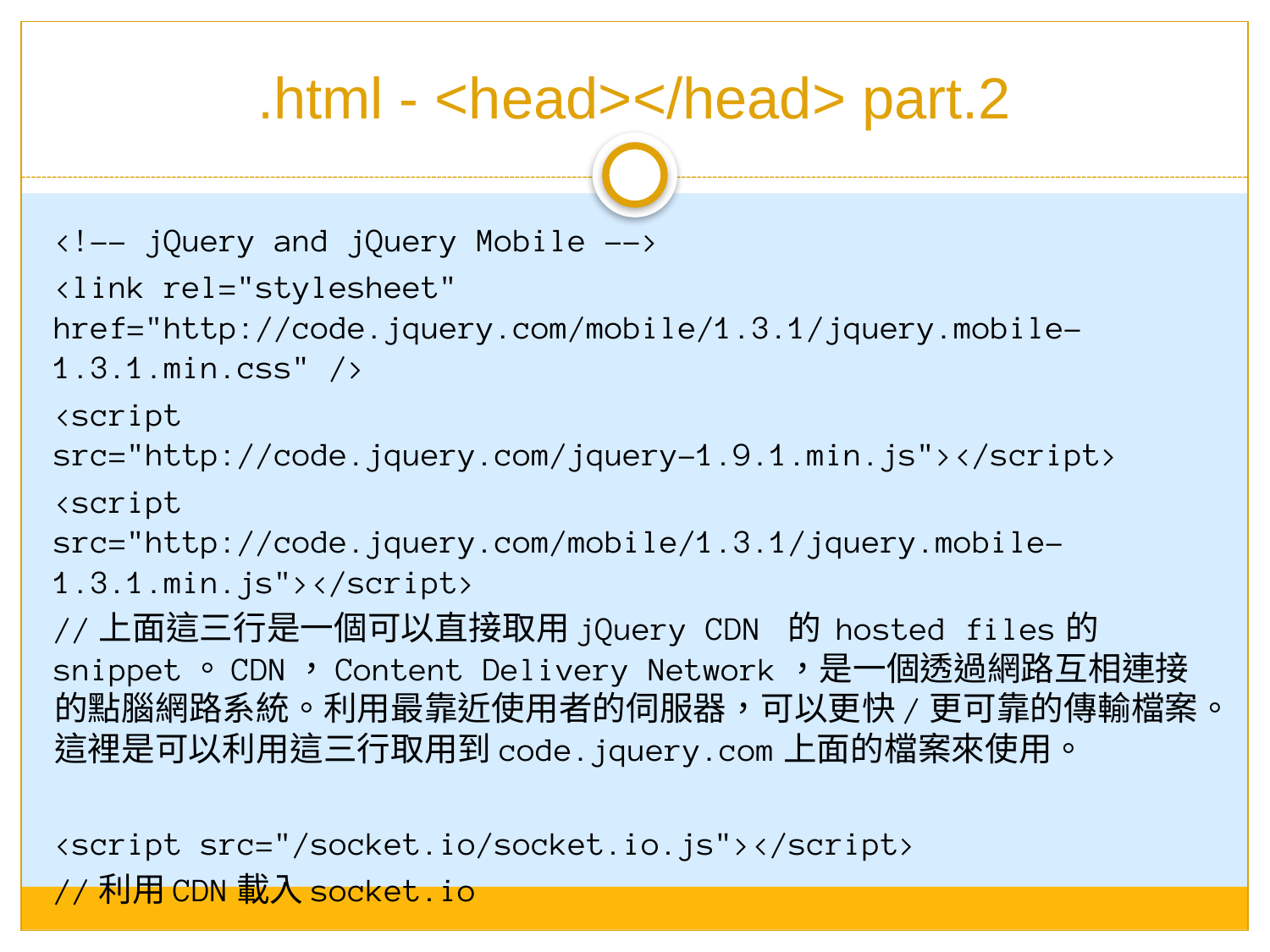

# .html - <head></head> part.2
<!-- jQuery and jQuery Mobile -->
<link rel="stylesheet" href="http://code.jquery.com/mobile/1.3.1/jquery.mobile-1.3.1.min.css" />
<script src="http://code.jquery.com/jquery-1.9.1.min.js"></script>
<script src="http://code.jquery.com/mobile/1.3.1/jquery.mobile-1.3.1.min.js"></script>
//上面這三行是一個可以直接取用jQuery CDN 的 hosted files的snippet。CDN，Content Delivery Network，是一個透過網路互相連接的點腦網路系統。利用最靠近使用者的伺服器，可以更快/更可靠的傳輸檔案。這裡是可以利用這三行取用到code.jquery.com上面的檔案來使用。

<script src="/socket.io/socket.io.js"></script>
//利用CDN載入socket.io